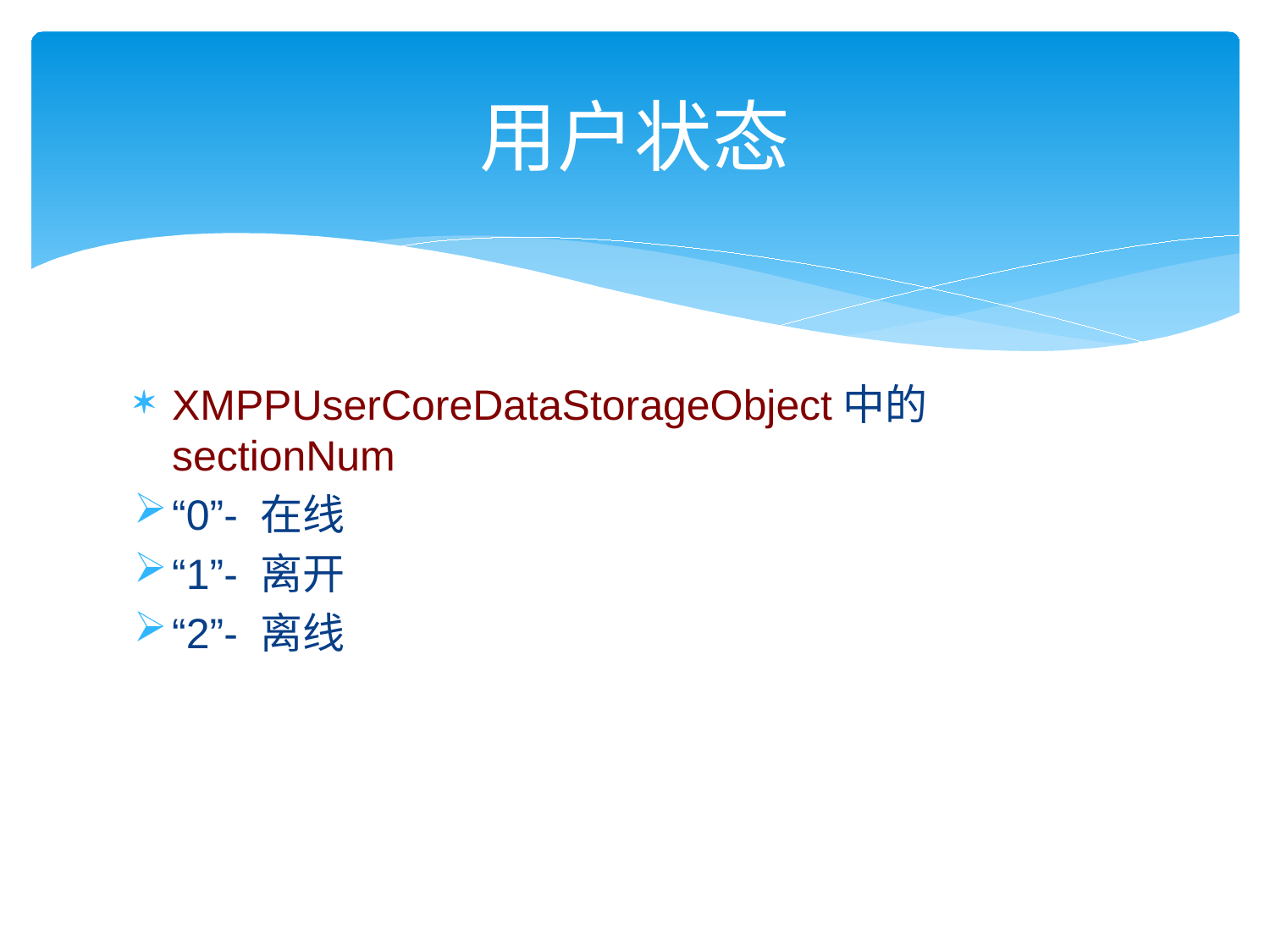

# 用户状态
XMPPUserCoreDataStorageObject中的sectionNum
“0”- 在线
“1”- 离开
“2”- 离线